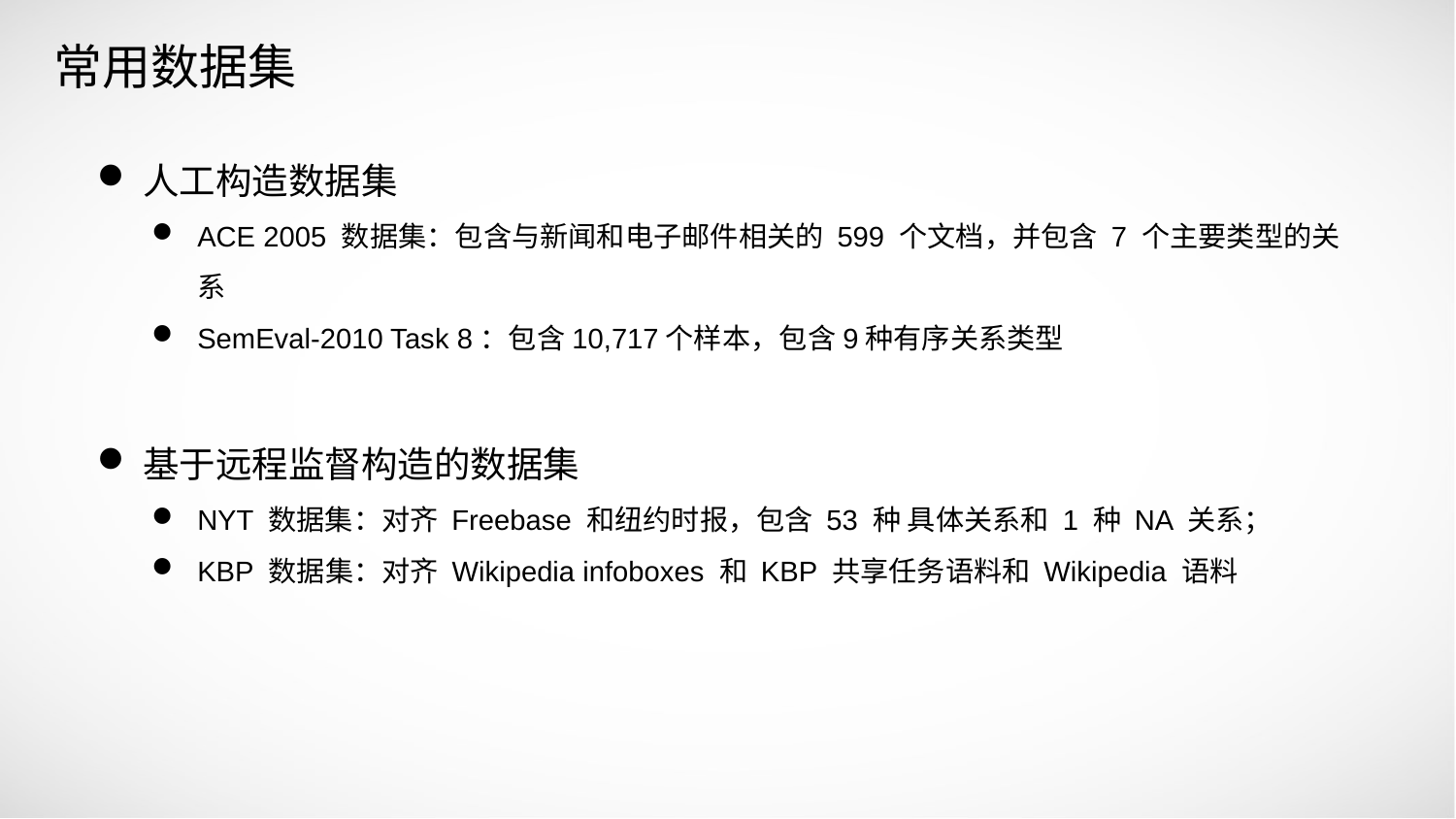

常用数据集
人工构造数据集
ACE 2005 数据集：包含与新闻和电子邮件相关的 599 个文档，并包含 7 个主要类型的关系
SemEval-2010 Task 8：包含10,717个样本，包含9种有序关系类型

基于远程监督构造的数据集
NYT 数据集：对齐 Freebase 和纽约时报，包含 53 种 具体关系和 1 种 NA 关系；
KBP 数据集：对齐 Wikipedia infoboxes 和 KBP 共享任务语料和 Wikipedia 语料